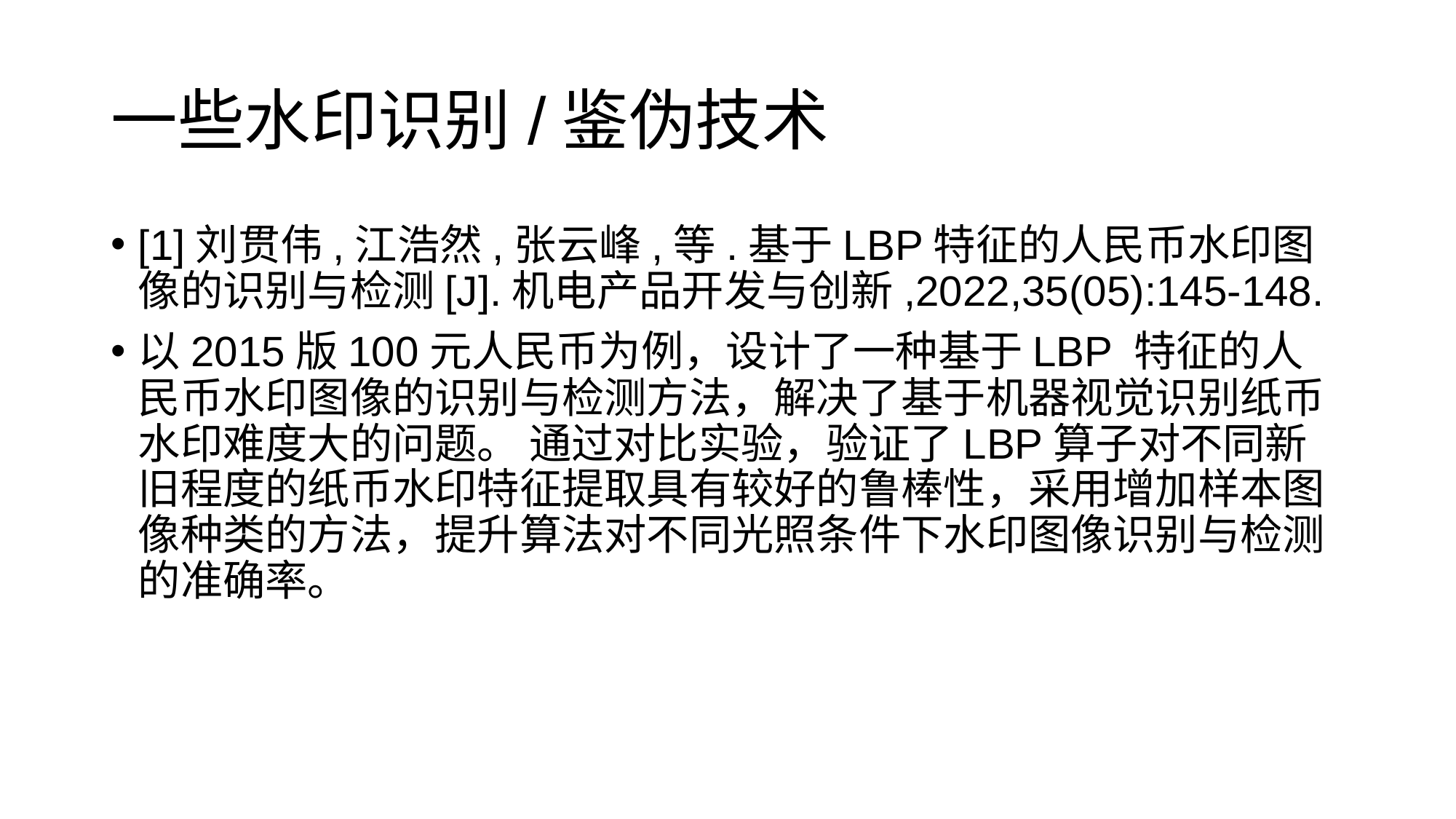

# 一些水印识别/鉴伪技术
[1]刘贯伟,江浩然,张云峰,等.基于LBP特征的人民币水印图像的识别与检测[J].机电产品开发与创新,2022,35(05):145-148.
以2015版100元人民币为例，设计了一种基于LBP 特征的人民币水印图像的识别与检测方法，解决了基于机器视觉识别纸币水印难度大的问题。 通过对比实验，验证了LBP算子对不同新旧程度的纸币水印特征提取具有较好的鲁棒性，采用增加样本图像种类的方法，提升算法对不同光照条件下水印图像识别与检测的准确率。